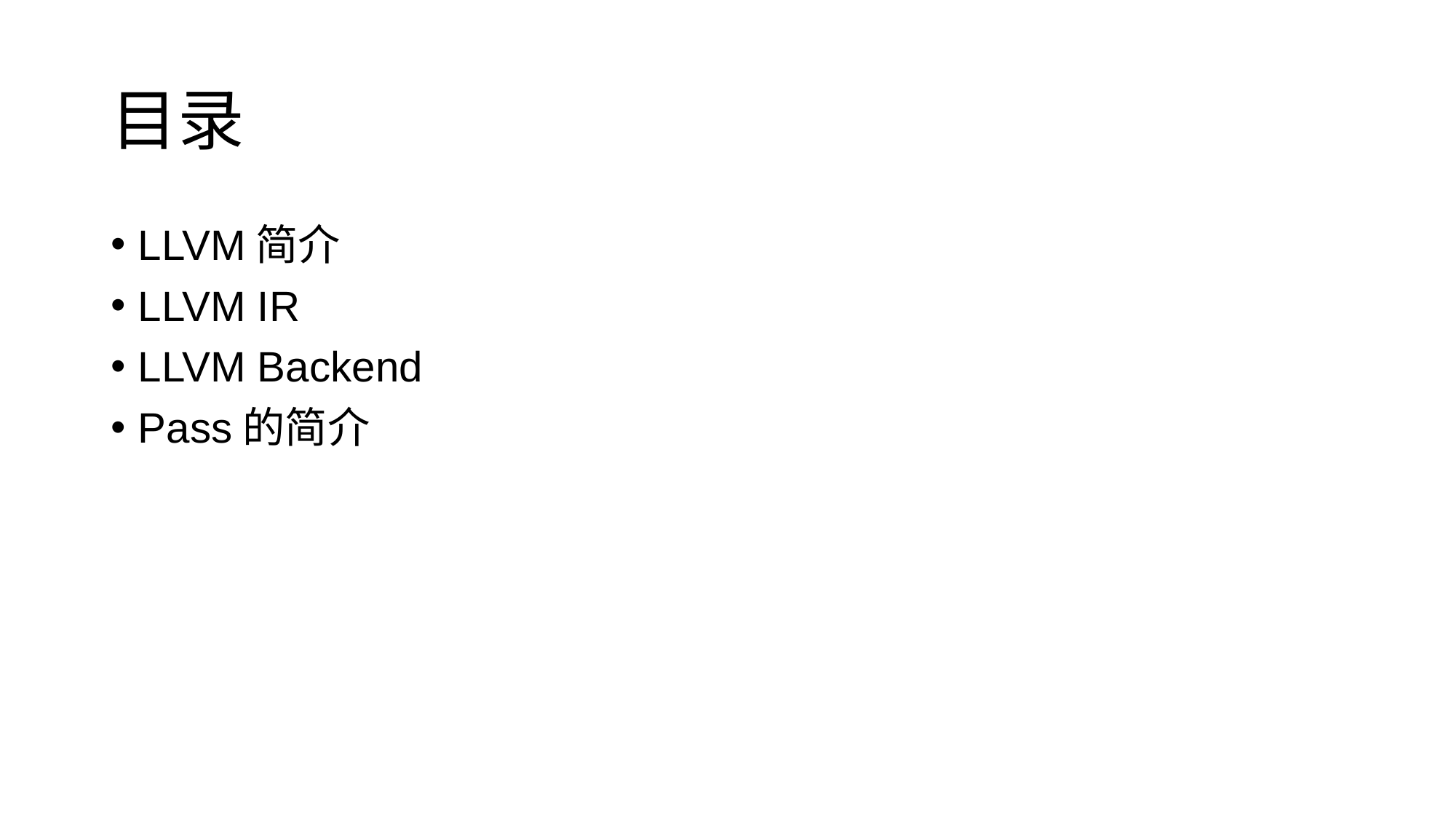

# 目录
LLVM简介
LLVM IR
LLVM Backend
Pass的简介